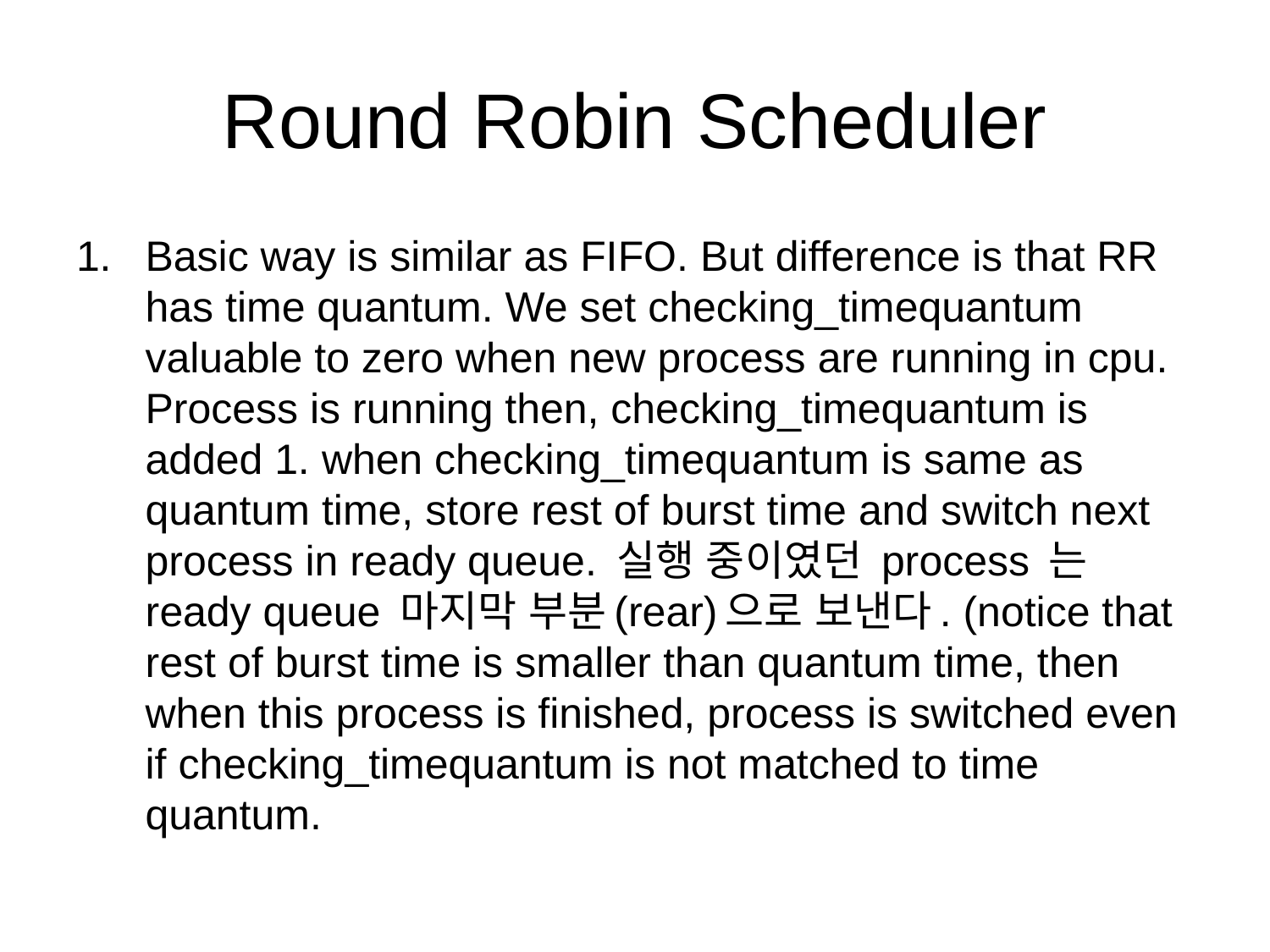

# Round Robin Scheduler
Basic way is similar as FIFO. But difference is that RR has time quantum. We set checking_timequantum valuable to zero when new process are running in cpu. Process is running then, checking_timequantum is added 1. when checking_timequantum is same as quantum time, store rest of burst time and switch next process in ready queue. 실행 중이였던 process 는 ready queue 마지막 부분(rear)으로 보낸다. (notice that rest of burst time is smaller than quantum time, then when this process is finished, process is switched even if checking_timequantum is not matched to time quantum.